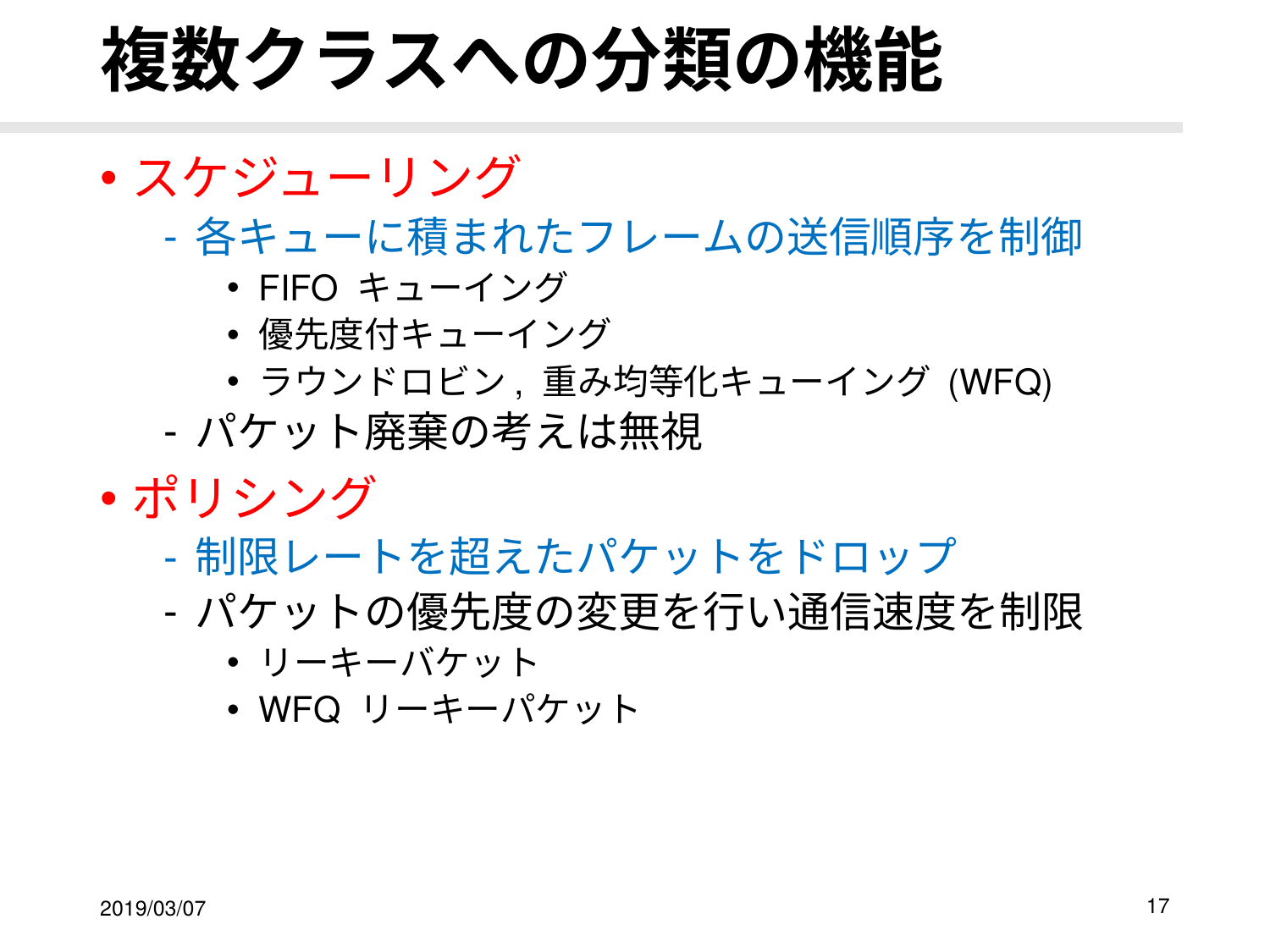

# 複数クラスへの分類の機能
スケジューリング
各キューに積まれたフレームの送信順序を制御
FIFO キューイング
優先度付キューイング
ラウンドロビン, 重み均等化キューイング (WFQ)
パケット廃棄の考えは無視
ポリシング
制限レートを超えたパケットをドロップ
パケットの優先度の変更を行い通信速度を制限
リーキーバケット
WFQ リーキーパケット
2019/03/07
17